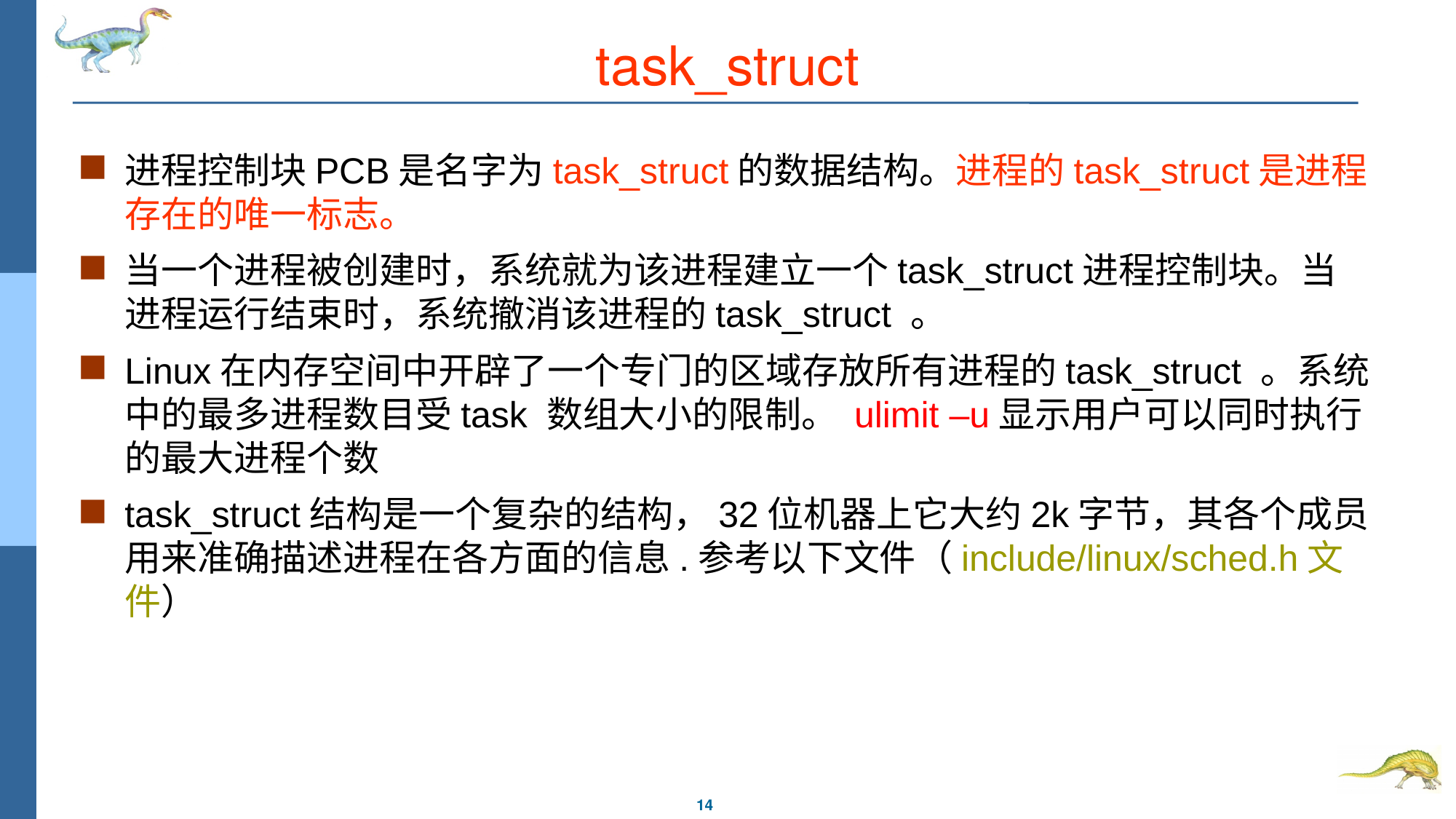

# task_struct
进程控制块PCB是名字为task_struct的数据结构。进程的task_struct是进程存在的唯一标志。
当一个进程被创建时，系统就为该进程建立一个task_struct进程控制块。当进程运行结束时，系统撤消该进程的task_struct 。
Linux在内存空间中开辟了一个专门的区域存放所有进程的task_struct 。系统中的最多进程数目受task 数组大小的限制。 ulimit –u显示用户可以同时执行的最大进程个数
task_struct结构是一个复杂的结构，32位机器上它大约2k字节，其各个成员用来准确描述进程在各方面的信息.参考以下文件（include/linux/sched.h文件）